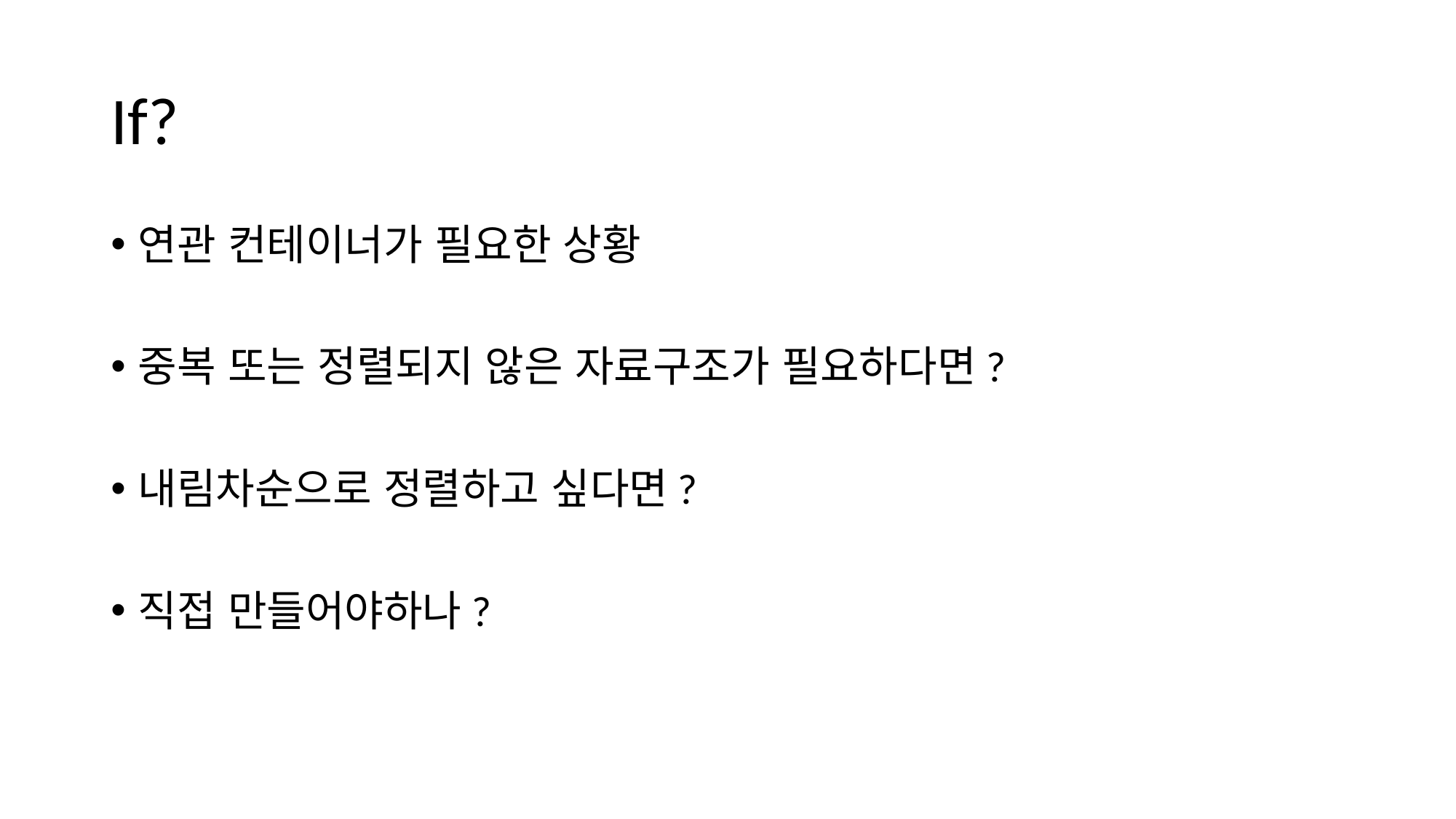

# If?
연관 컨테이너가 필요한 상황

중복 또는 정렬되지 않은 자료구조가 필요하다면?

내림차순으로 정렬하고 싶다면?

직접 만들어야하나?